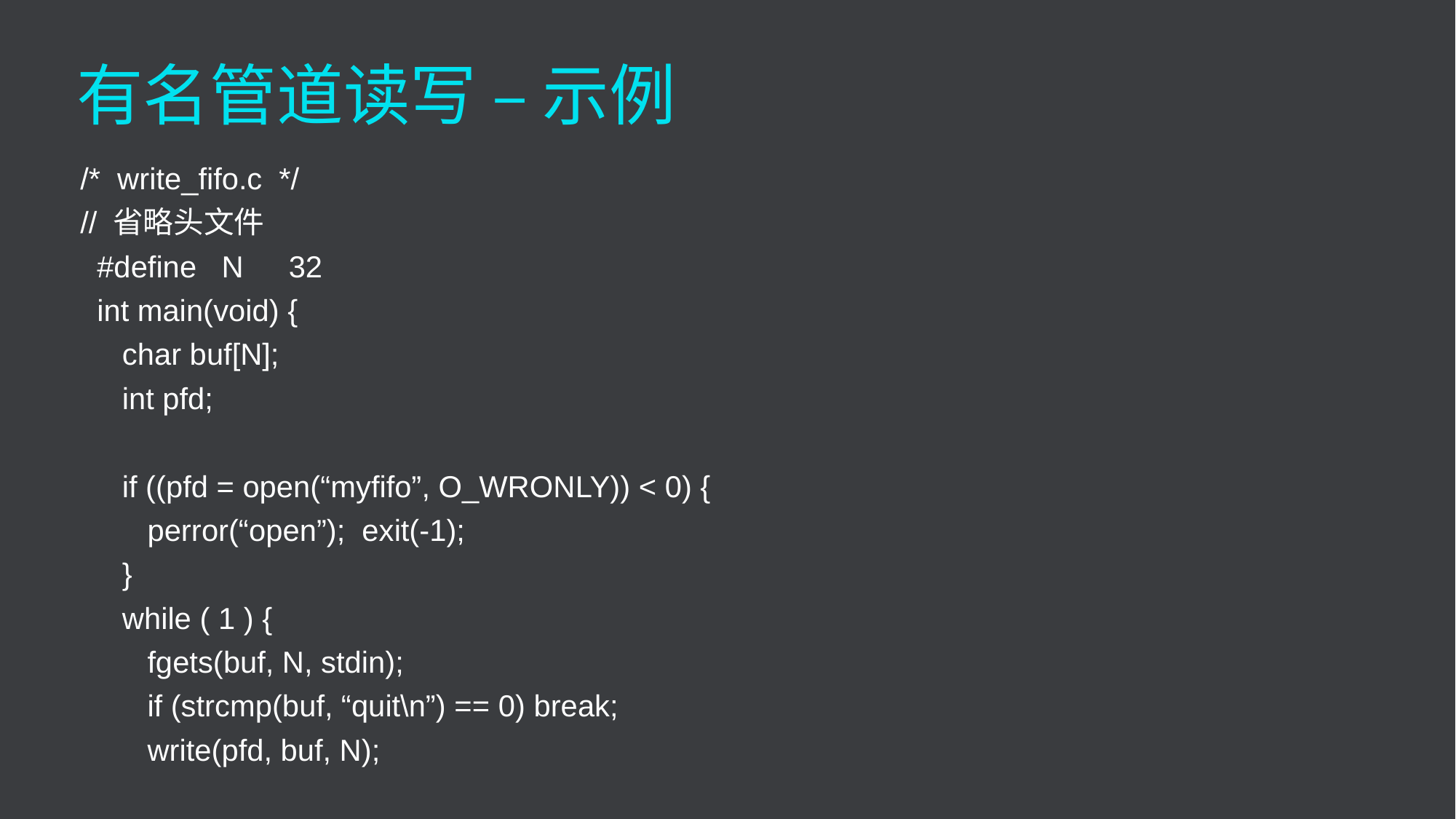

有名管道读写 – 示例
/*  write_fifo.c  */
// 省略头文件
  #define   N　32
  int main(void) {
     char buf[N];
     int pfd;

     if ((pfd = open(“myfifo”, O_WRONLY)) < 0) {
        perror(“open”);  exit(-1);
     }
     while ( 1 ) {
        fgets(buf, N, stdin);
        if (strcmp(buf, “quit\n”) == 0) break;
        write(pfd, buf, N);